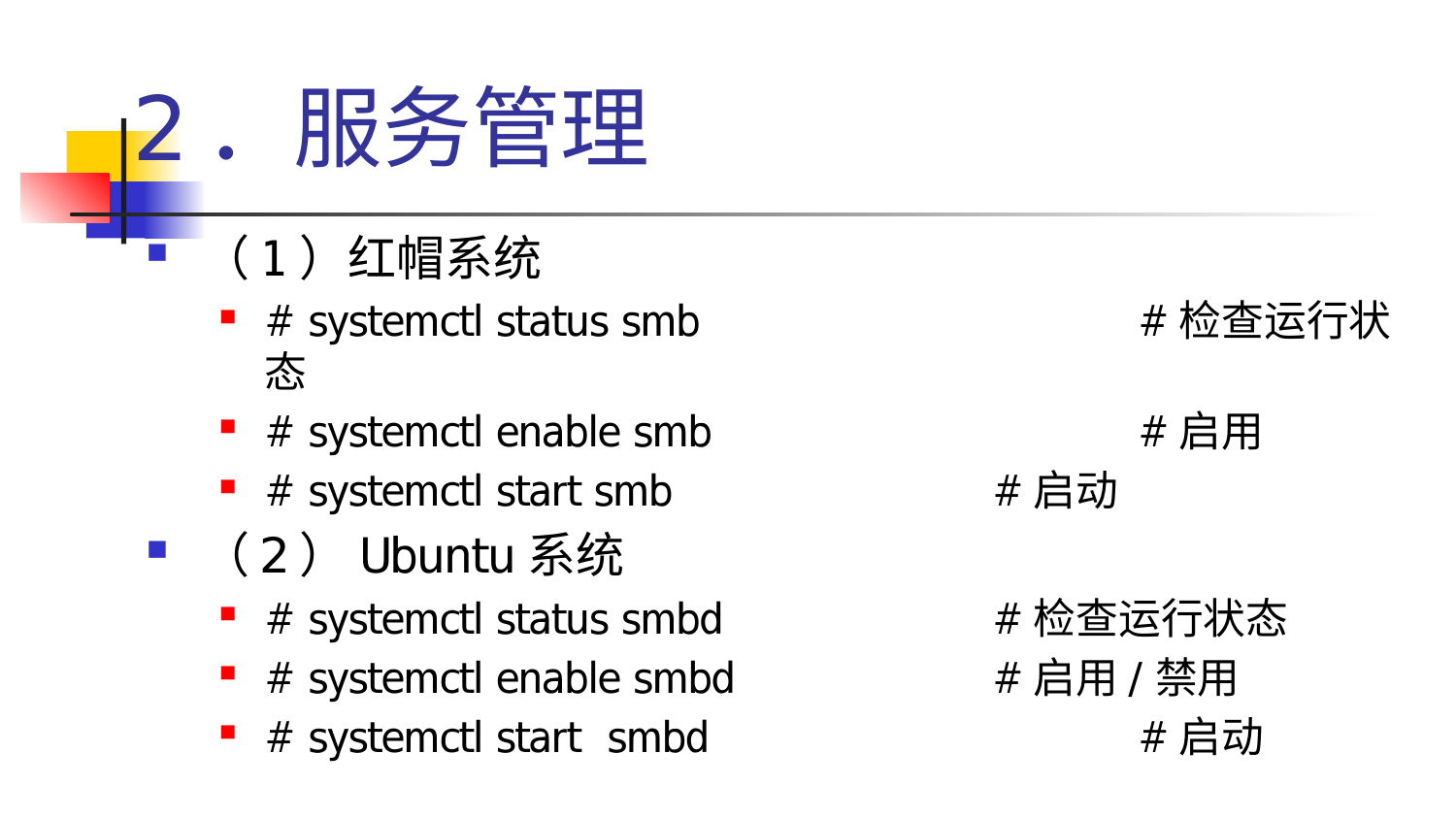

# 2．服务管理
（1）红帽系统
# systemctl status smb 			#检查运行状态
# systemctl enable smb 			#启用
# systemctl start smb 			#启动
（2）Ubuntu系统
# systemctl status smbd 		#检查运行状态
# systemctl enable smbd 		#启用/禁用
# systemctl start  smbd 			#启动